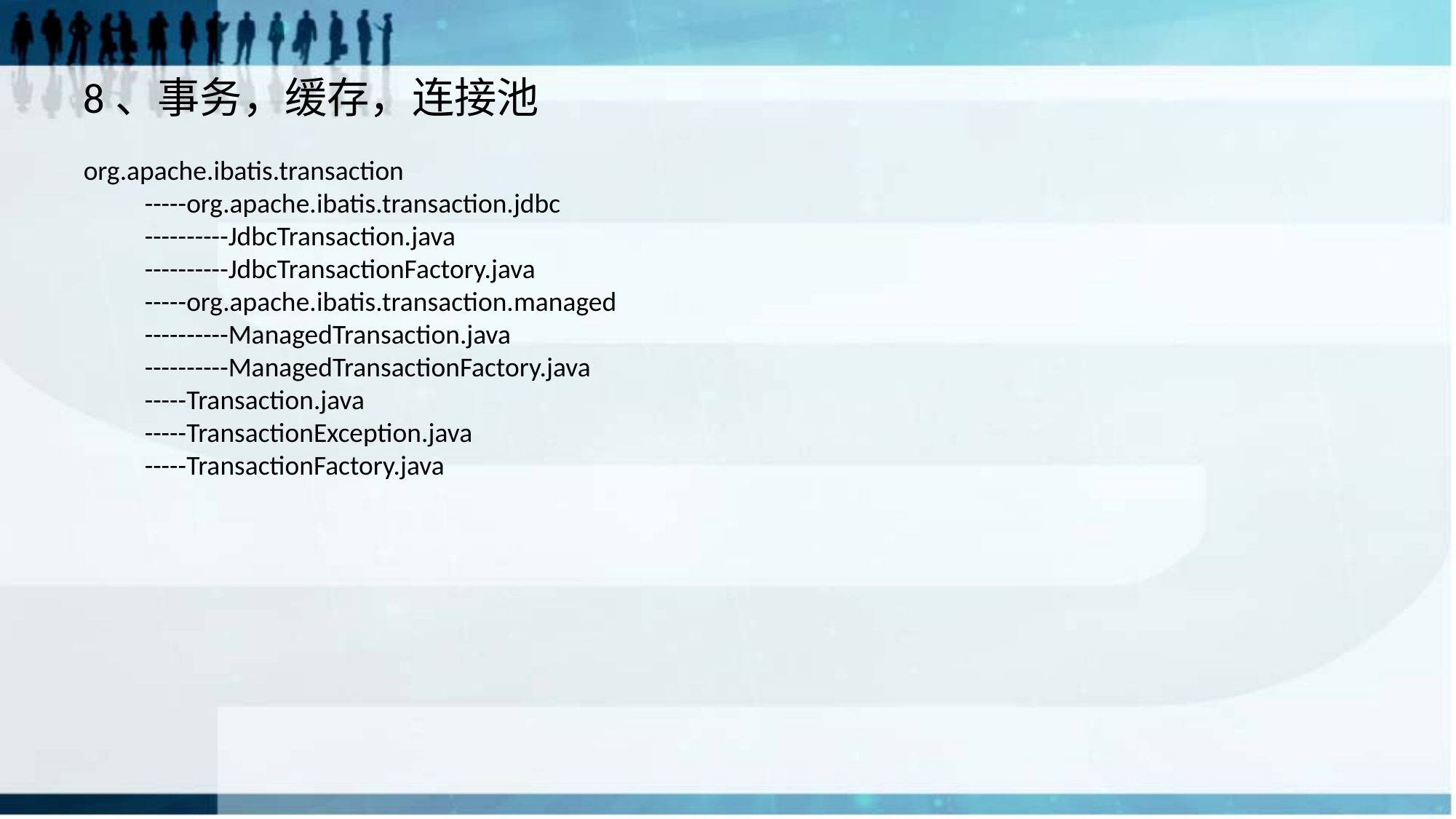

# 8、事务，缓存，连接池
org.apache.ibatis.transaction
　　-----org.apache.ibatis.transaction.jdbc
　　----------JdbcTransaction.java
　　----------JdbcTransactionFactory.java
　　-----org.apache.ibatis.transaction.managed
　　----------ManagedTransaction.java
　　----------ManagedTransactionFactory.java
　　-----Transaction.java
　　-----TransactionException.java
　　-----TransactionFactory.java